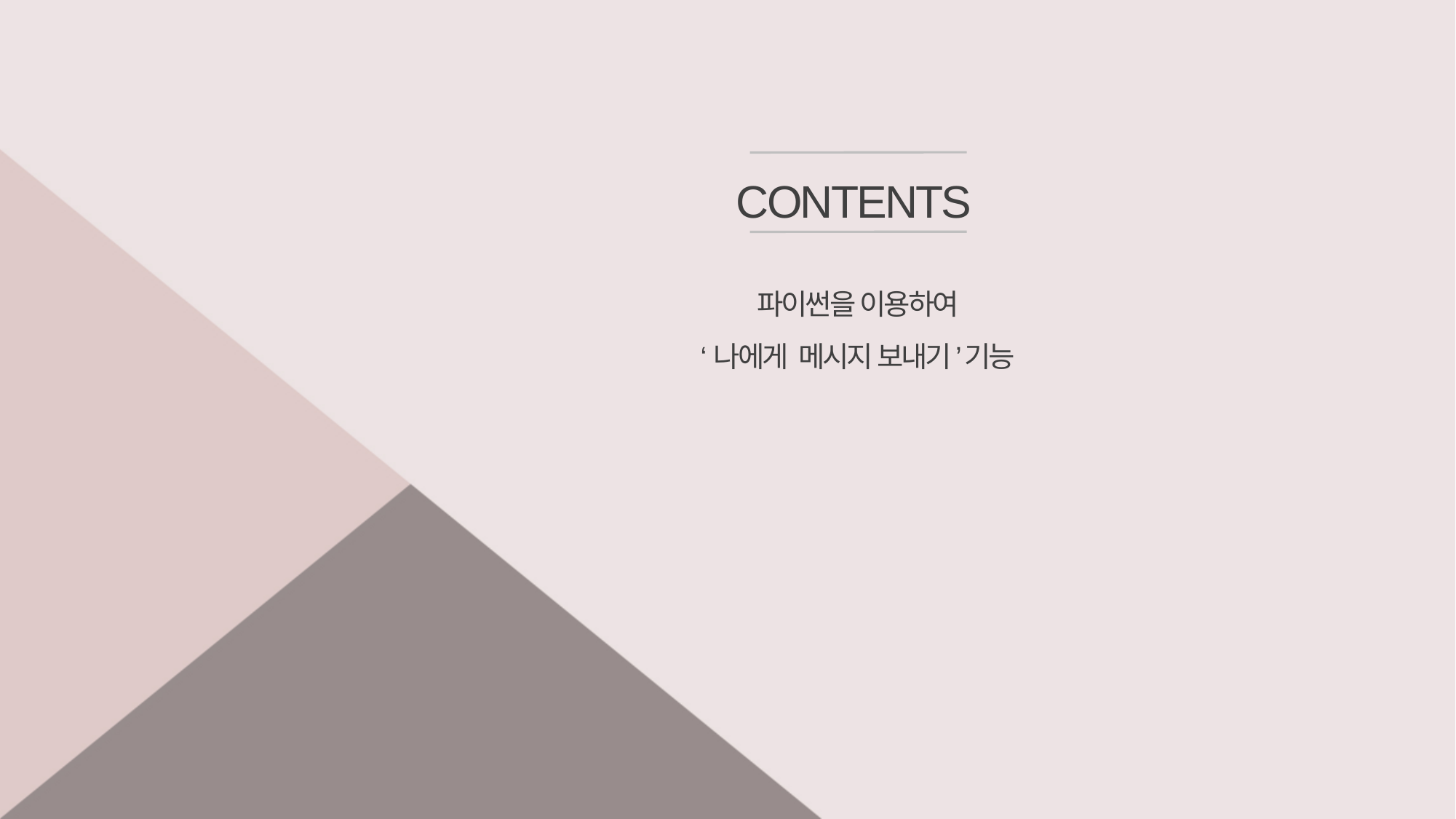

CONTENTS
파이썬을 이용하여
‘나에게  메시지 보내기 ’ 기능